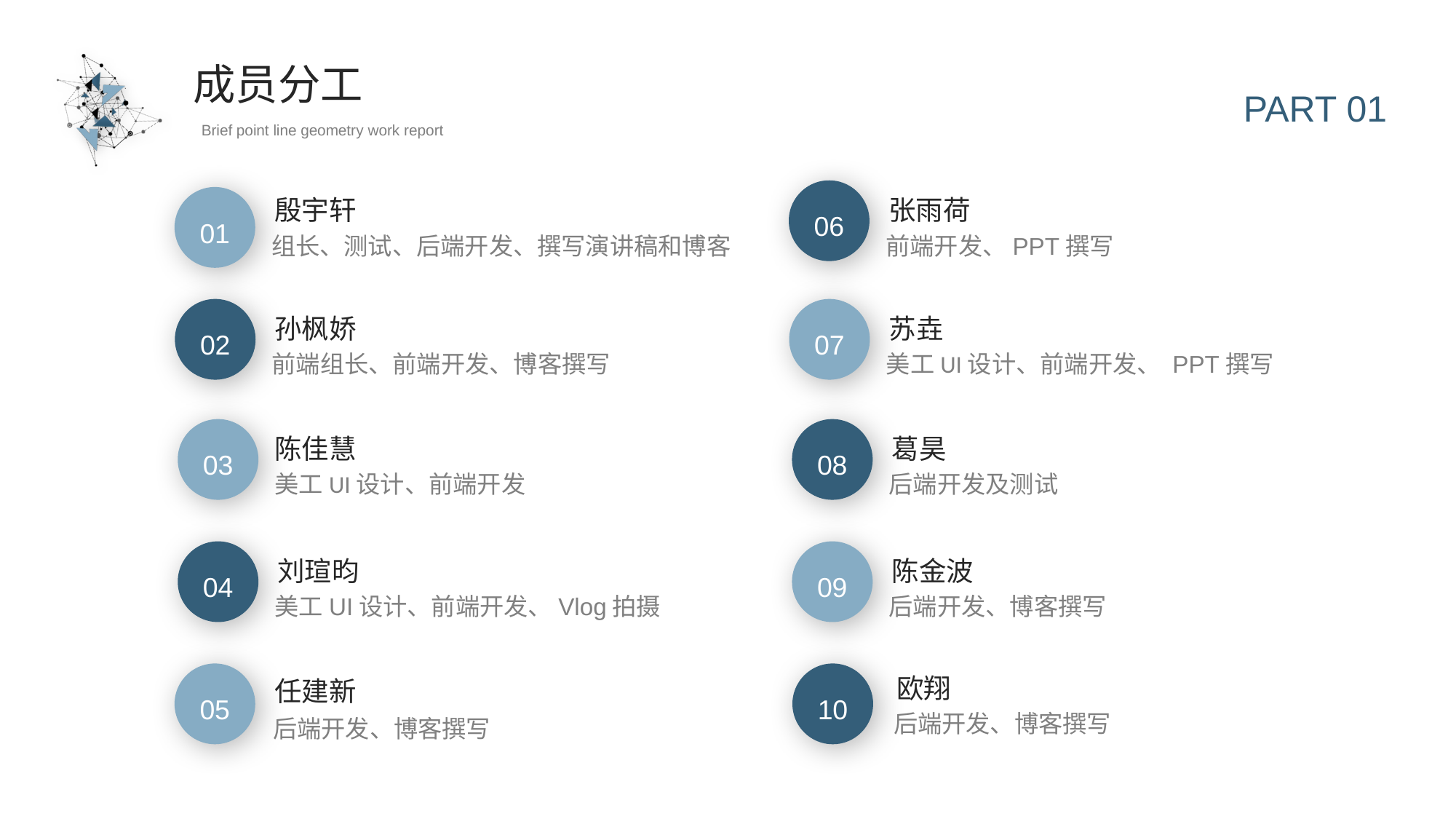

成员分工
殷宇轩
组长、测试、后端开发、撰写演讲稿和博客
张雨荷
前端开发、PPT撰写
06
01
孙枫娇
前端组长、前端开发、博客撰写
苏垚
美工UI设计、前端开发、 PPT撰写
02
07
陈佳慧
美工UI设计、前端开发
葛昊
后端开发及测试
03
08
刘瑄昀
美工UI设计、前端开发、Vlog拍摄
陈金波
后端开发、博客撰写
04
09
欧翔
后端开发、博客撰写
任建新
05
10
后端开发、博客撰写